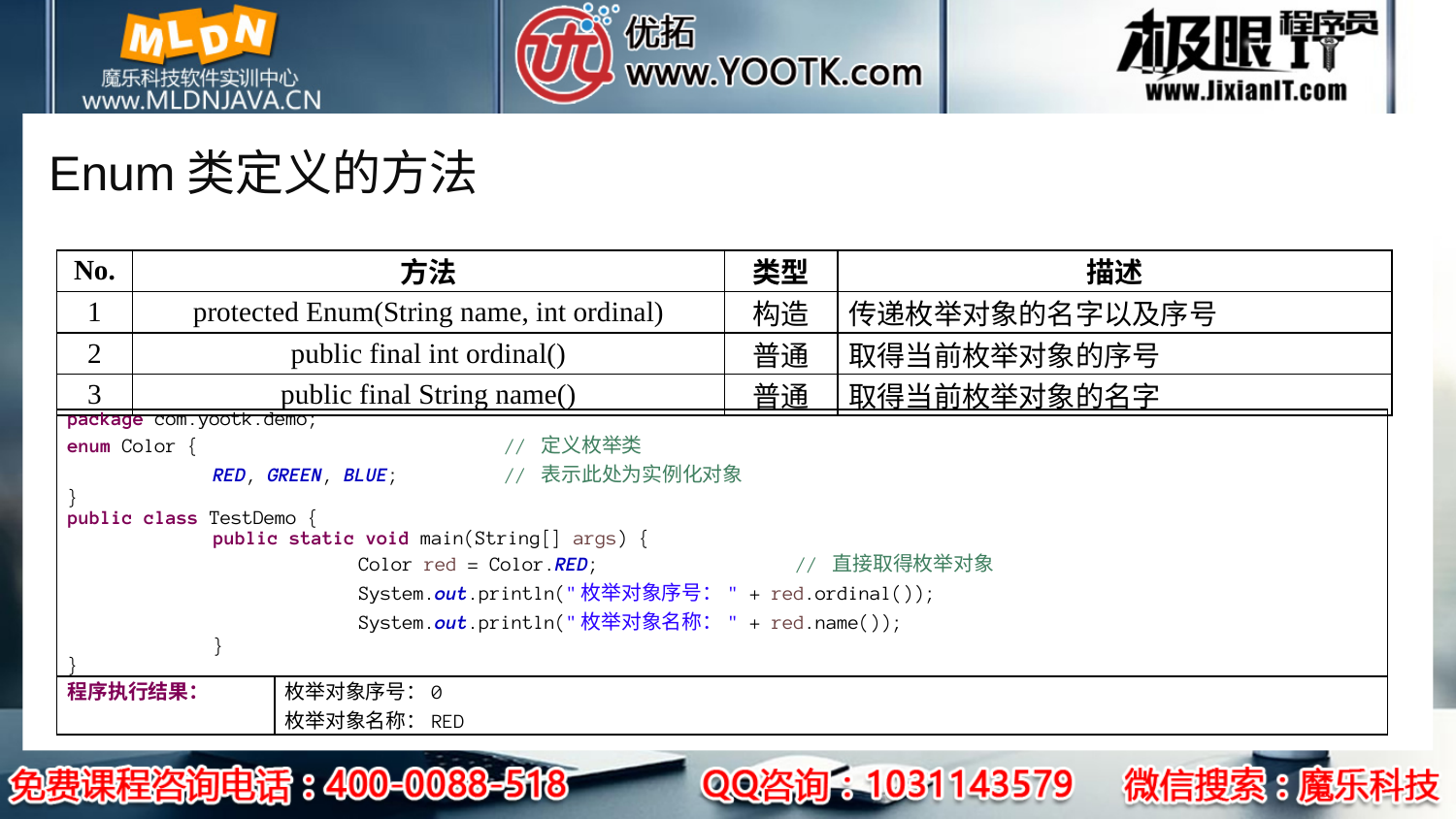

# Enum类定义的方法
| No. | 方法 | 类型 | 描述 |
| --- | --- | --- | --- |
| 1 | protected Enum(String name, int ordinal) | 构造 | 传递枚举对象的名字以及序号 |
| 2 | public final int ordinal() | 普通 | 取得当前枚举对象的序号 |
| 3 | public final String name() | 普通 | 取得当前枚举对象的名字 |
| package com.yootk.demo; enum Color { // 定义枚举类 RED, GREEN, BLUE; // 表示此处为实例化对象 } public class TestDemo { public static void main(String[] args) { Color red = Color.RED; // 直接取得枚举对象 System.out.println("枚举对象序号：" + red.ordinal()); System.out.println("枚举对象名称：" + red.name()); } } |  |
| --- | --- |
| 程序执行结果： | 枚举对象序号：0 枚举对象名称：RED |